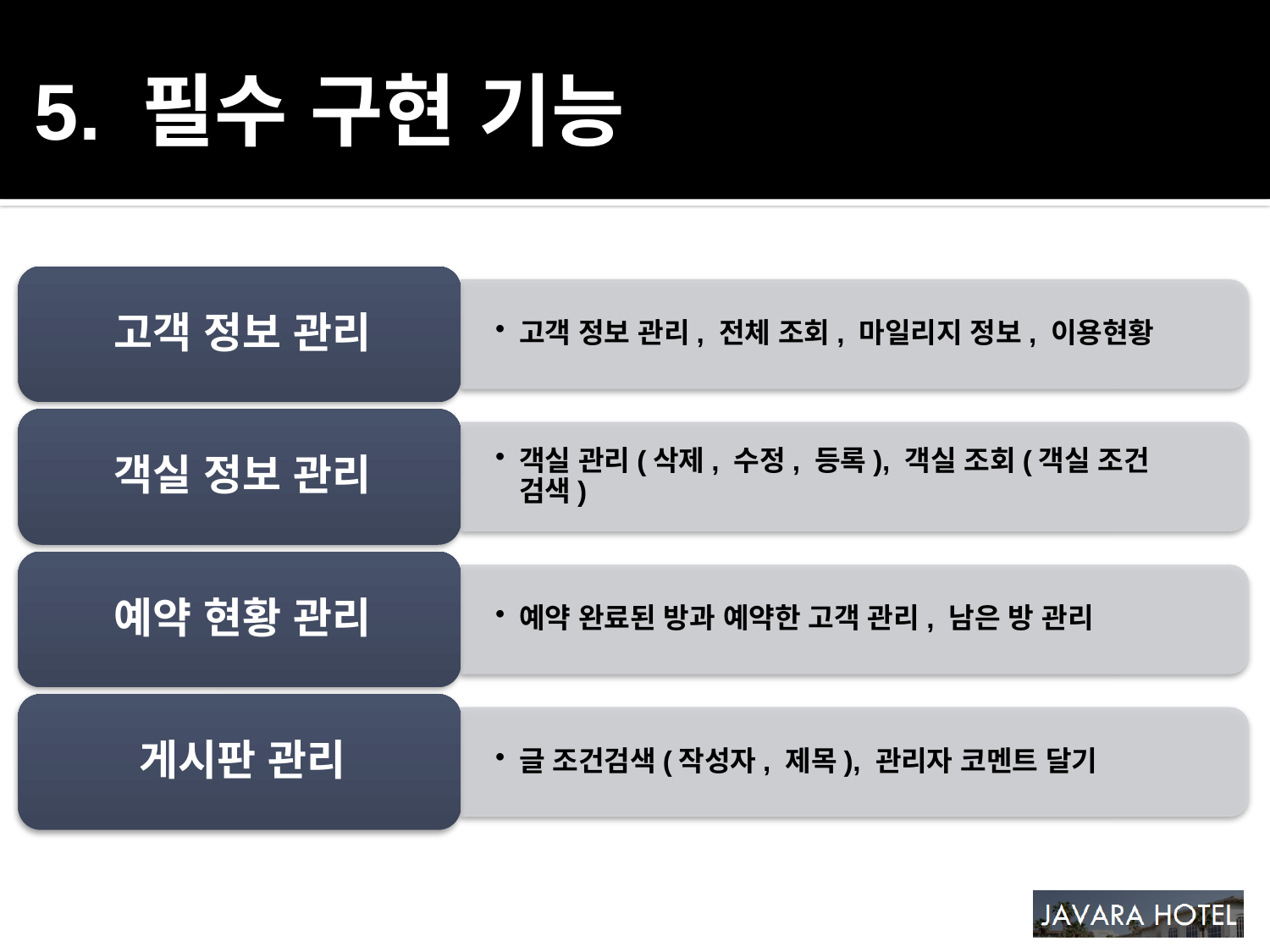

5. 필수 구현 기능
고객 정보 관리, 전체 조회, 마일리지 정보, 이용현황
고객 정보 관리
객실 관리(삭제, 수정, 등록), 객실 조회(객실 조건 검색)
객실 정보 관리
예약 완료된 방과 예약한 고객 관리, 남은 방 관리
예약 현황 관리
글 조건검색(작성자, 제목), 관리자 코멘트 달기
게시판 관리